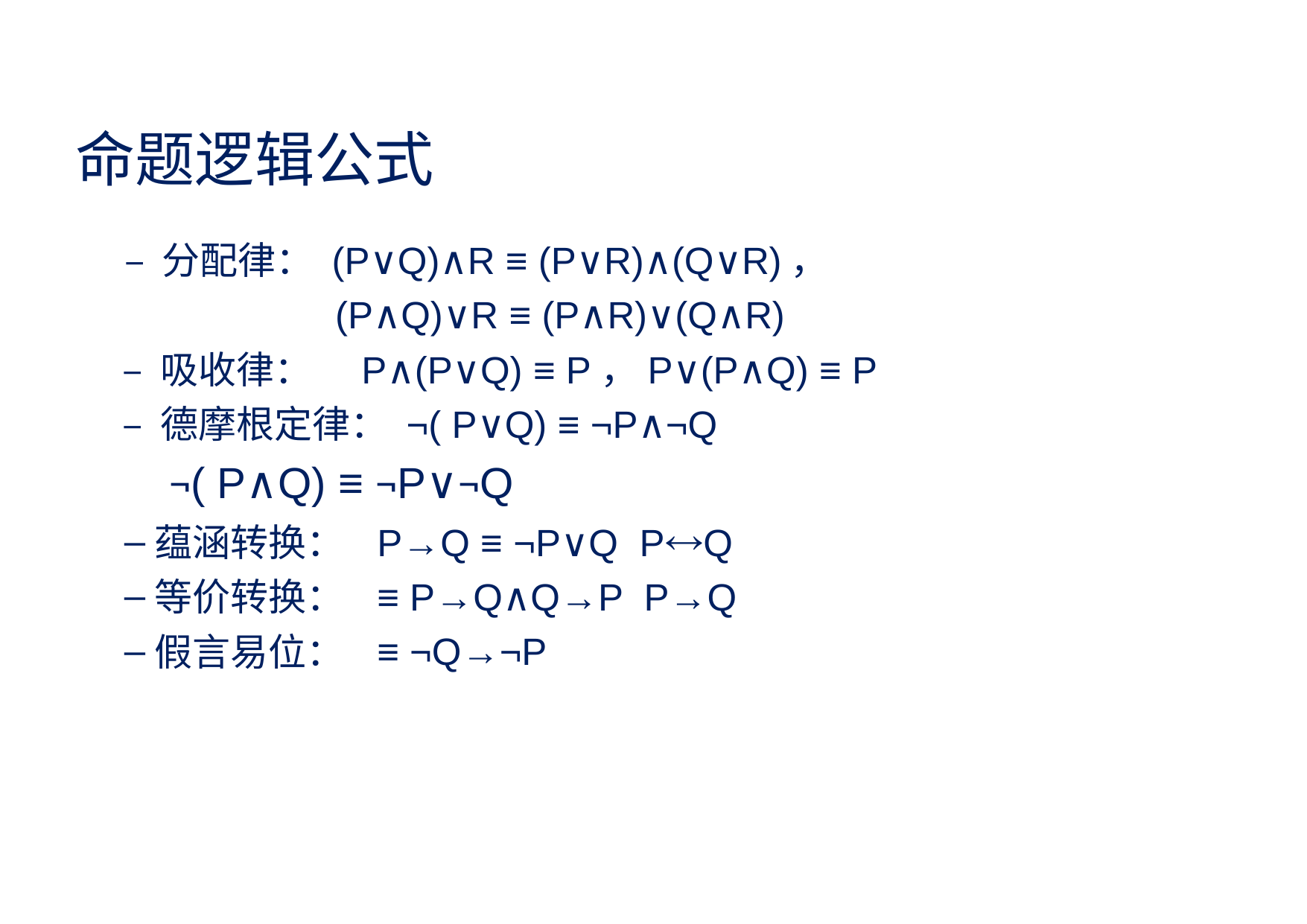

# 命题逻辑公式
– 分配律： (P∨Q)∧R ≡ (P∨R)∧(Q∨R)，  (P∧Q)∨R ≡ (P∧R)∨(Q∧R)
– 吸收律：	P∧(P∨Q) ≡ P，P∨(P∧Q) ≡ P
– 德摩根定律： ¬( P∨Q) ≡ ¬P∧¬Q
¬( P∧Q) ≡ ¬P∨¬Q
蕴涵转换：
等价转换：
假言易位：
P→Q ≡ ¬P∨Q  P↔Q ≡ P→Q∧Q→P  P→Q ≡ ¬Q→¬P
16